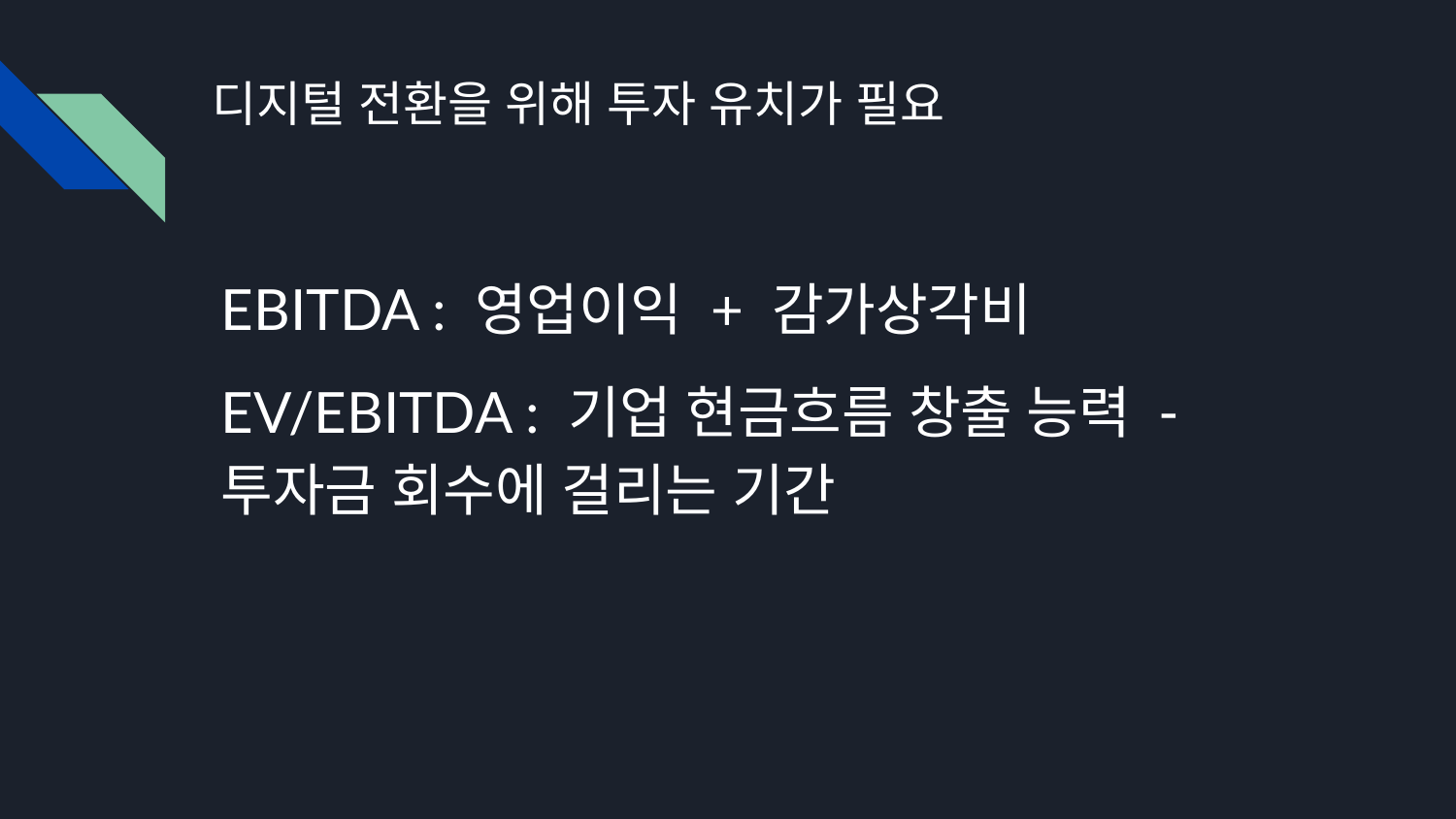

# 디지털 전환을 위해 투자 유치가 필요
EBITDA : 영업이익 + 감가상각비
EV/EBITDA : 기업 현금흐름 창출 능력 - 투자금 회수에 걸리는 기간